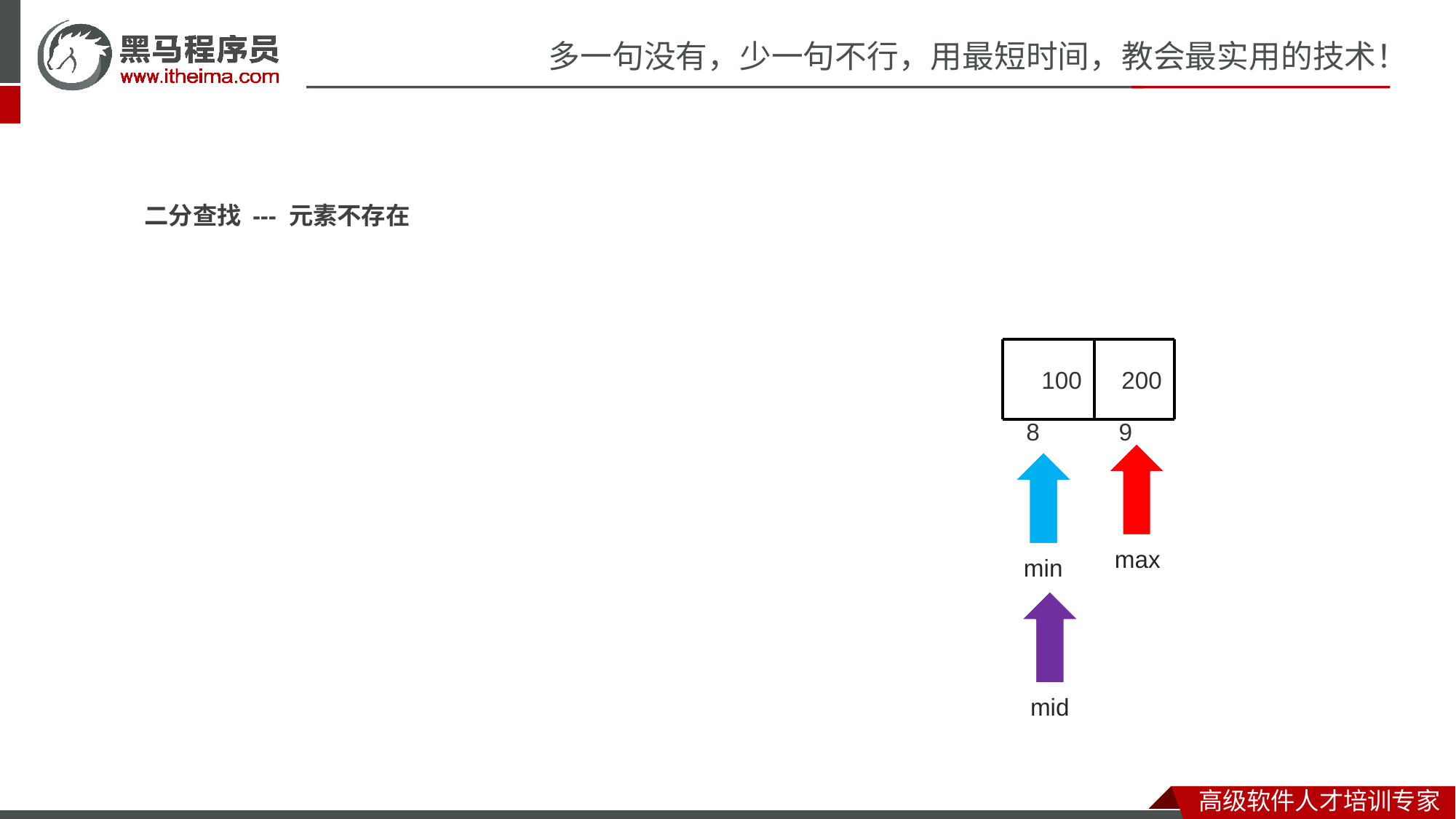

二分查找 --- 元素不存在
100
200
8
9

max
min

mid